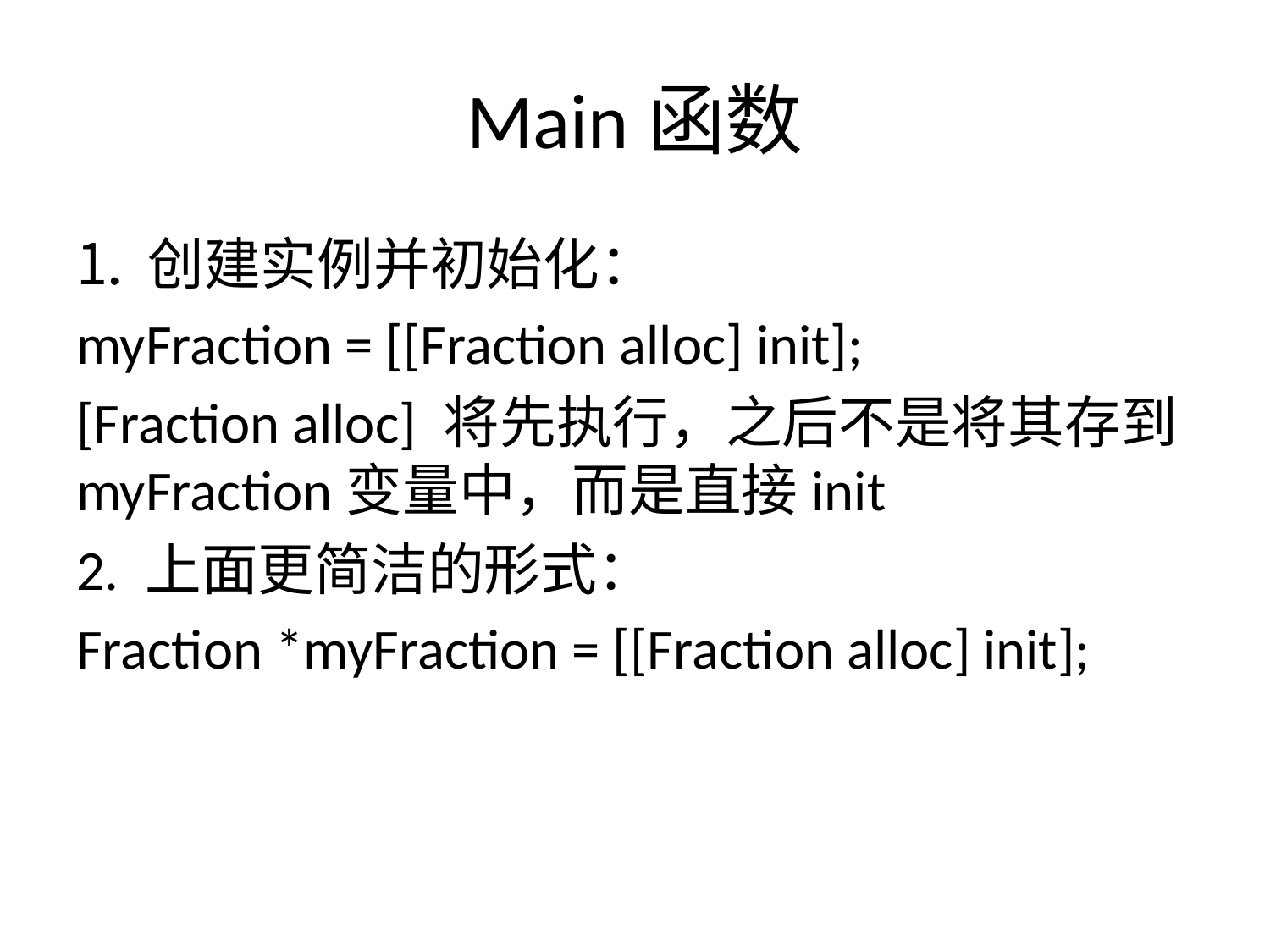

# Main函数
创建实例并初始化：
myFraction = [[Fraction alloc] init];
[Fraction alloc] 将先执行，之后不是将其存到myFraction变量中，而是直接init
2. 上面更简洁的形式：
Fraction *myFraction = [[Fraction alloc] init];